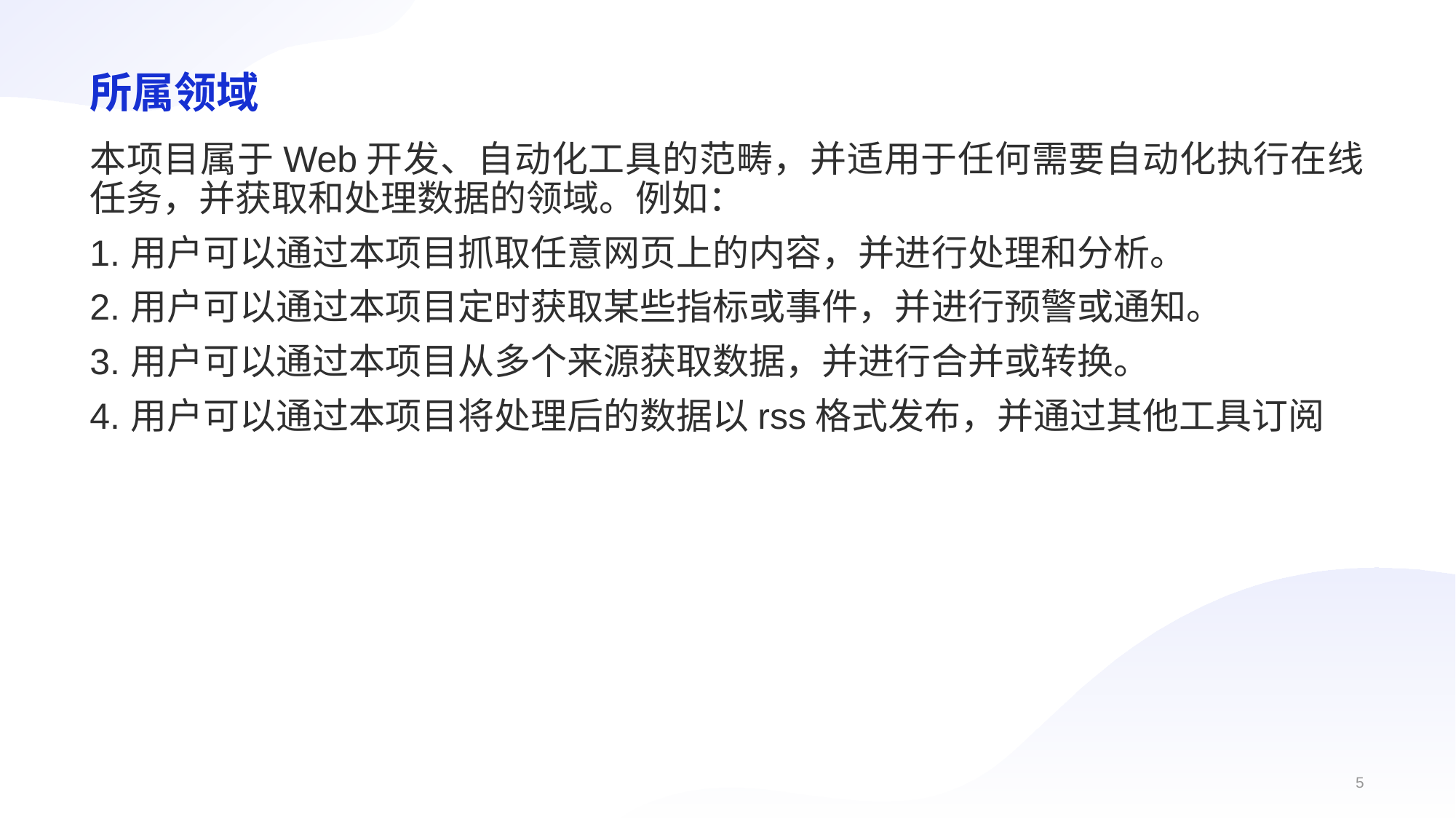

# 所属领域
本项目属于Web开发、自动化工具的范畴，并适用于任何需要自动化执行在线任务，并获取和处理数据的领域。例如：
用户可以通过本项目抓取任意网页上的内容，并进行处理和分析。
用户可以通过本项目定时获取某些指标或事件，并进行预警或通知。
用户可以通过本项目从多个来源获取数据，并进行合并或转换。
用户可以通过本项目将处理后的数据以rss格式发布，并通过其他工具订阅
5